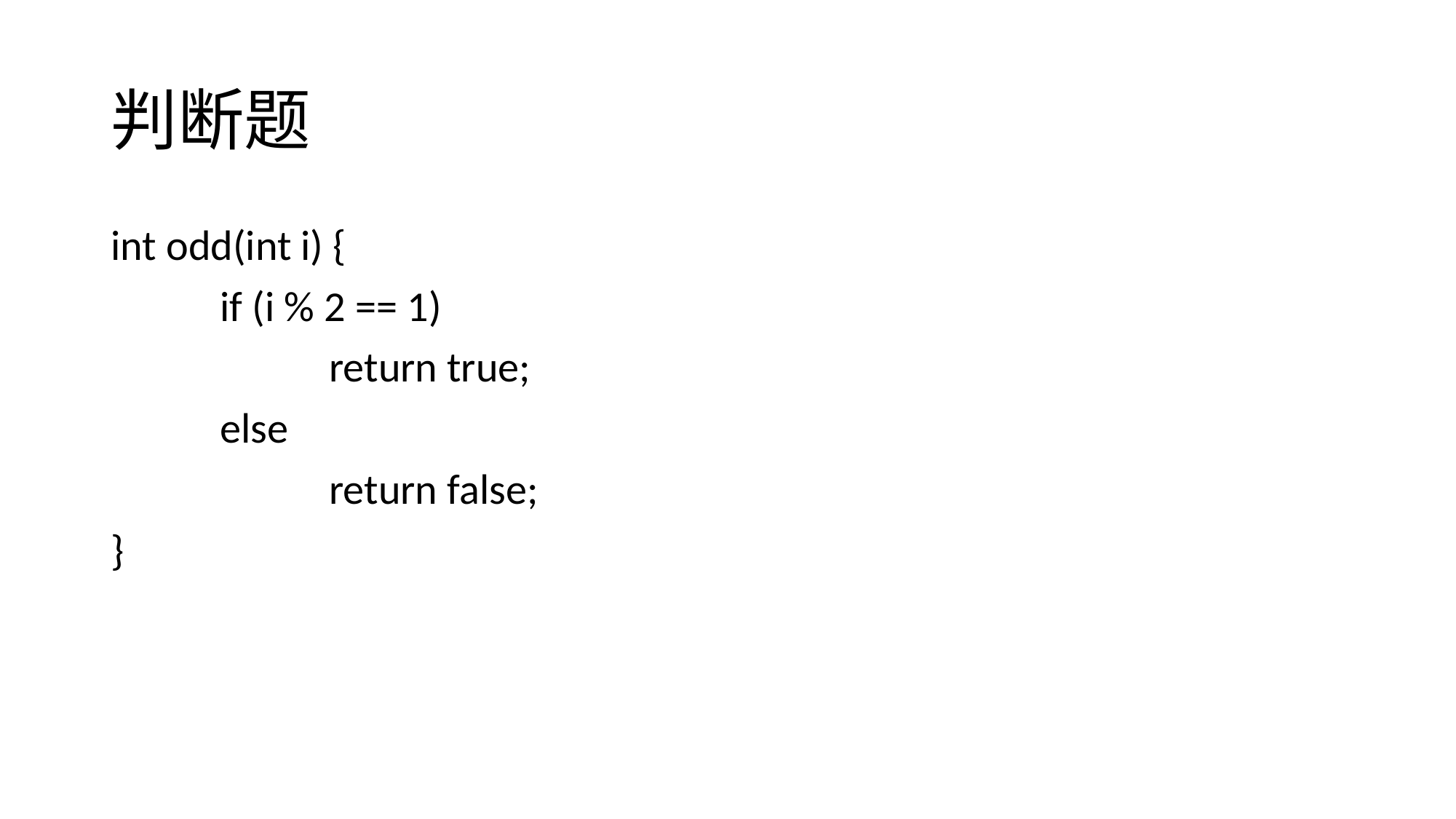

# 判断题
int odd(int i) {
	if (i % 2 == 1)
		return true;
	else
		return false;
}